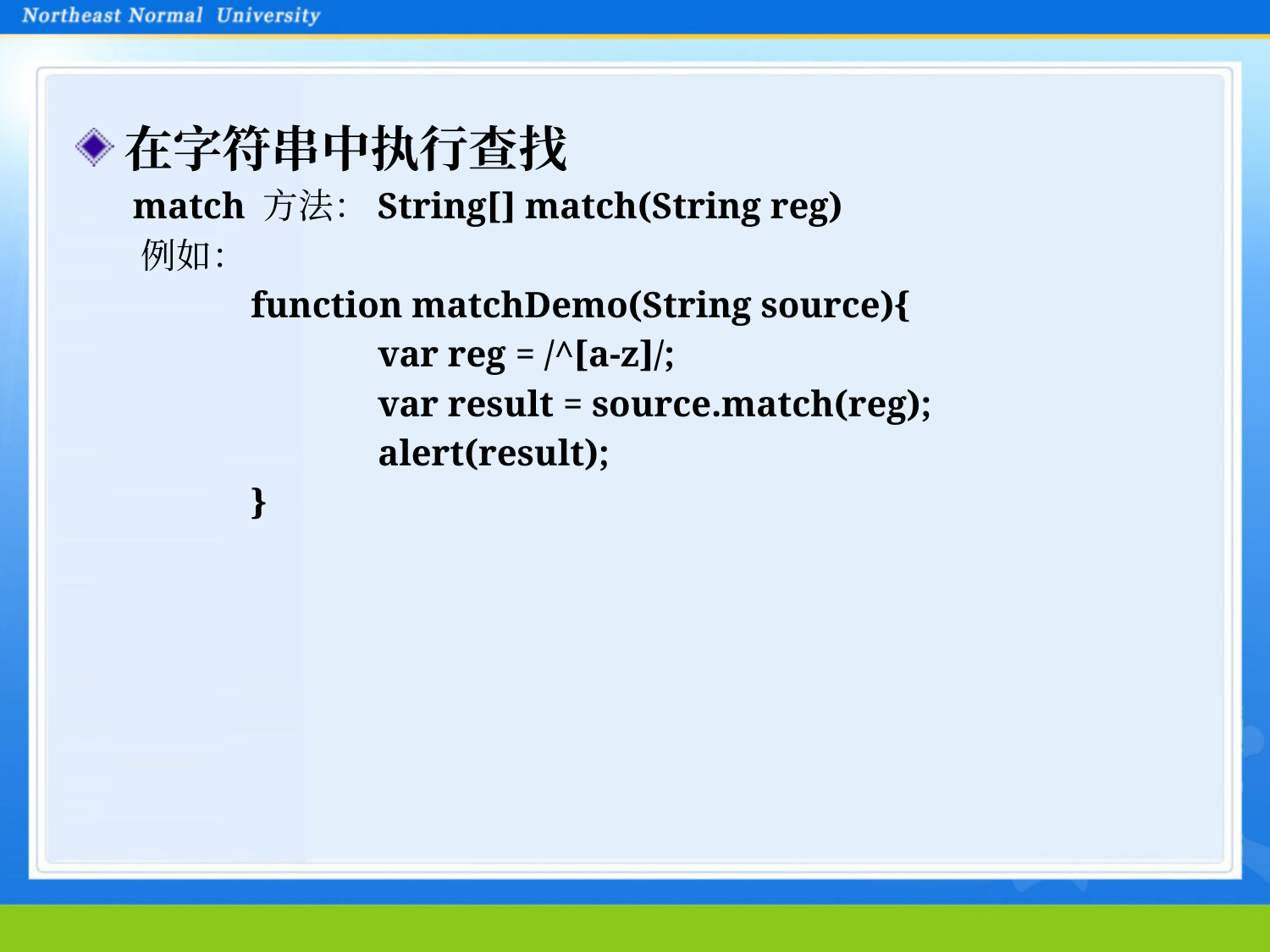

在字符串中执行查找
	 match 方法：String[] match(String reg)
	 例如：
		function matchDemo(String source){
			var reg = /^[a-z]/;
			var result = source.match(reg);
			alert(result);
		}